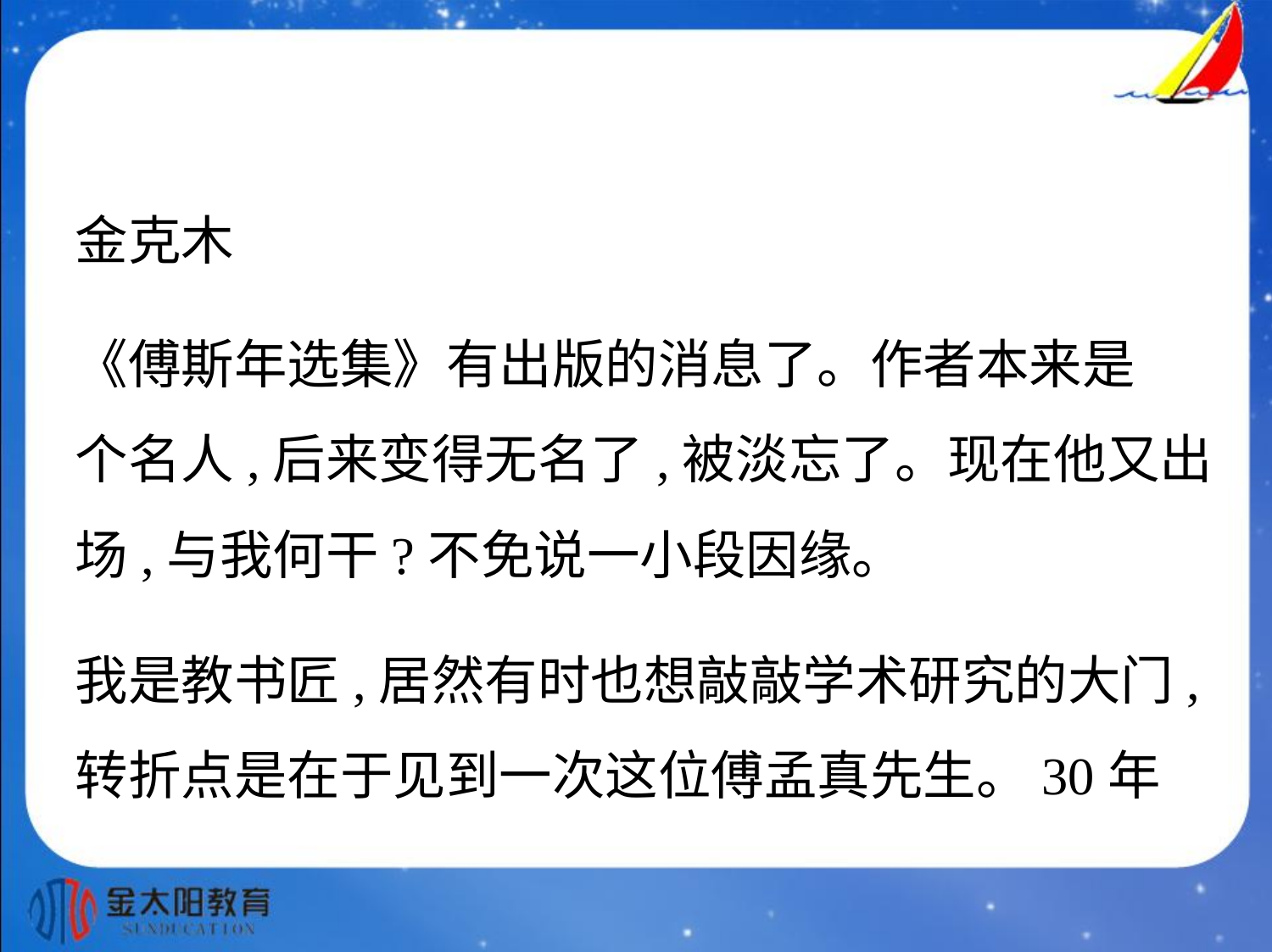

金克木
《傅斯年选集》有出版的消息了。作者本来是
个名人,后来变得无名了,被淡忘了。现在他又出
场,与我何干?不免说一小段因缘。
我是教书匠,居然有时也想敲敲学术研究的大门,
转折点是在于见到一次这位傅孟真先生。30年